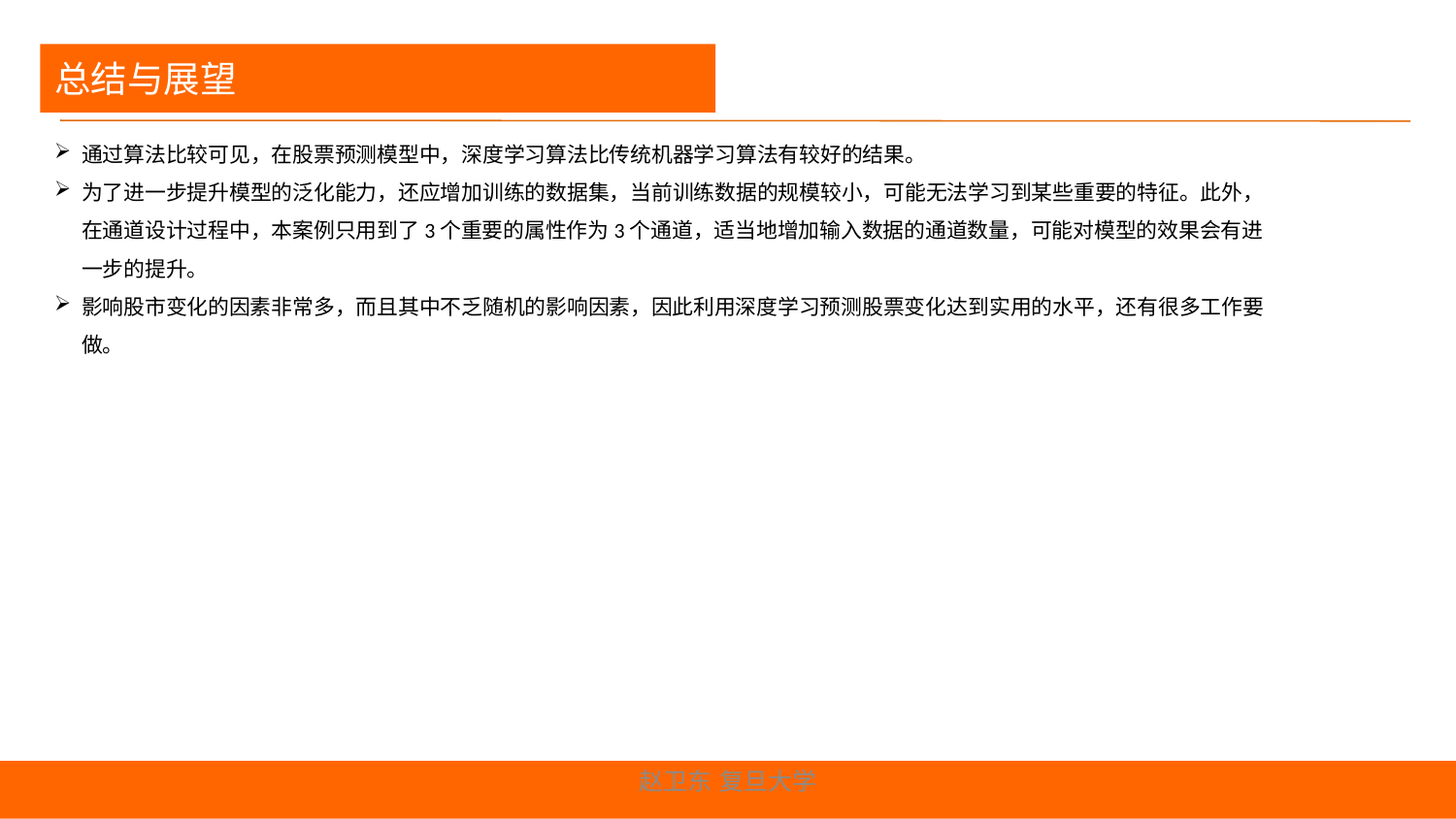

总结与展望
通过算法比较可见，在股票预测模型中，深度学习算法比传统机器学习算法有较好的结果。
为了进一步提升模型的泛化能力，还应增加训练的数据集，当前训练数据的规模较小，可能无法学习到某些重要的特征。此外，在通道设计过程中，本案例只用到了3个重要的属性作为3个通道，适当地增加输入数据的通道数量，可能对模型的效果会有进一步的提升。
影响股市变化的因素非常多，而且其中不乏随机的影响因素，因此利用深度学习预测股票变化达到实用的水平，还有很多工作要做。
赵卫东 复旦大学